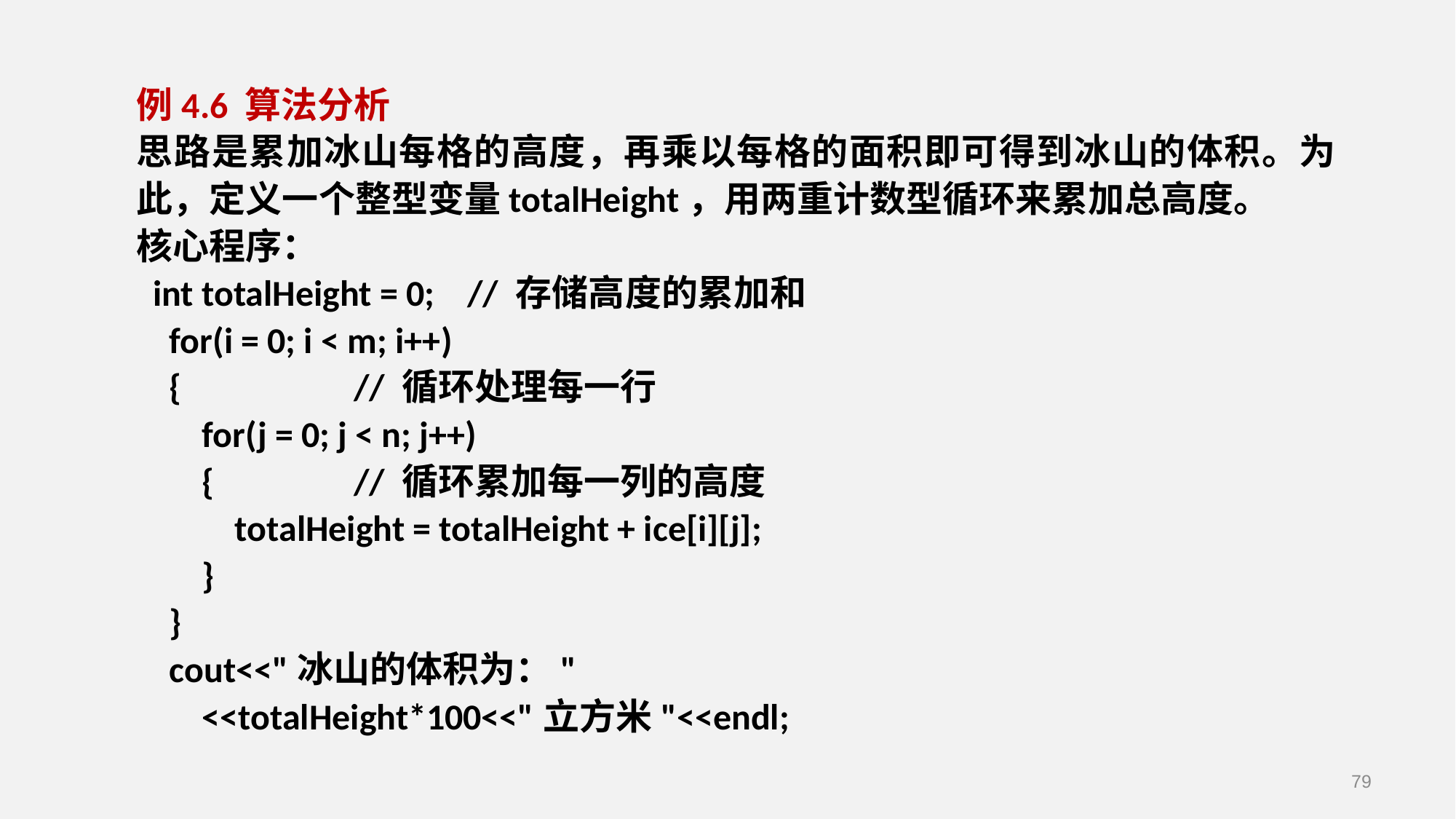

例4.6 算法分析
思路是累加冰山每格的高度，再乘以每格的面积即可得到冰山的体积。为此，定义一个整型变量totalHeight，用两重计数型循环来累加总高度。
核心程序：
  int totalHeight = 0;    // 存储高度的累加和
    for(i = 0; i < m; i++)
    {                     // 循环处理每一行
        for(j = 0; j < n; j++)
        {                 // 循环累加每一列的高度
            totalHeight = totalHeight + ice[i][j];
        }
    }
    cout<<"冰山的体积为："
        <<totalHeight*100<<"立方米"<<endl;
79